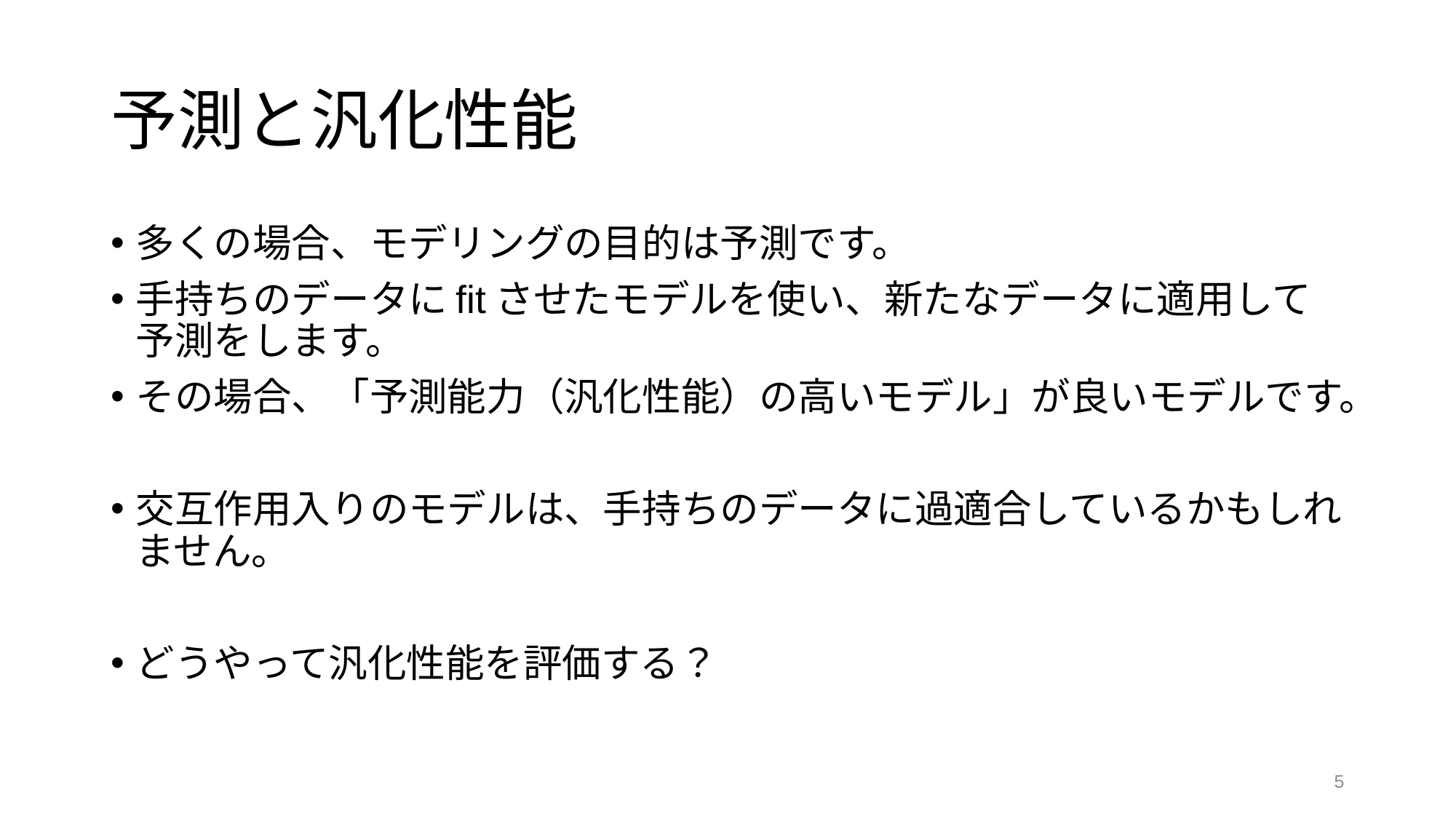

# 予測と汎化性能
多くの場合、モデリングの目的は予測です。
手持ちのデータにfitさせたモデルを使い、新たなデータに適用して予測をします。
その場合、「予測能力（汎化性能）の高いモデル」が良いモデルです。

交互作用入りのモデルは、手持ちのデータに過適合しているかもしれません。

どうやって汎化性能を評価する？

5